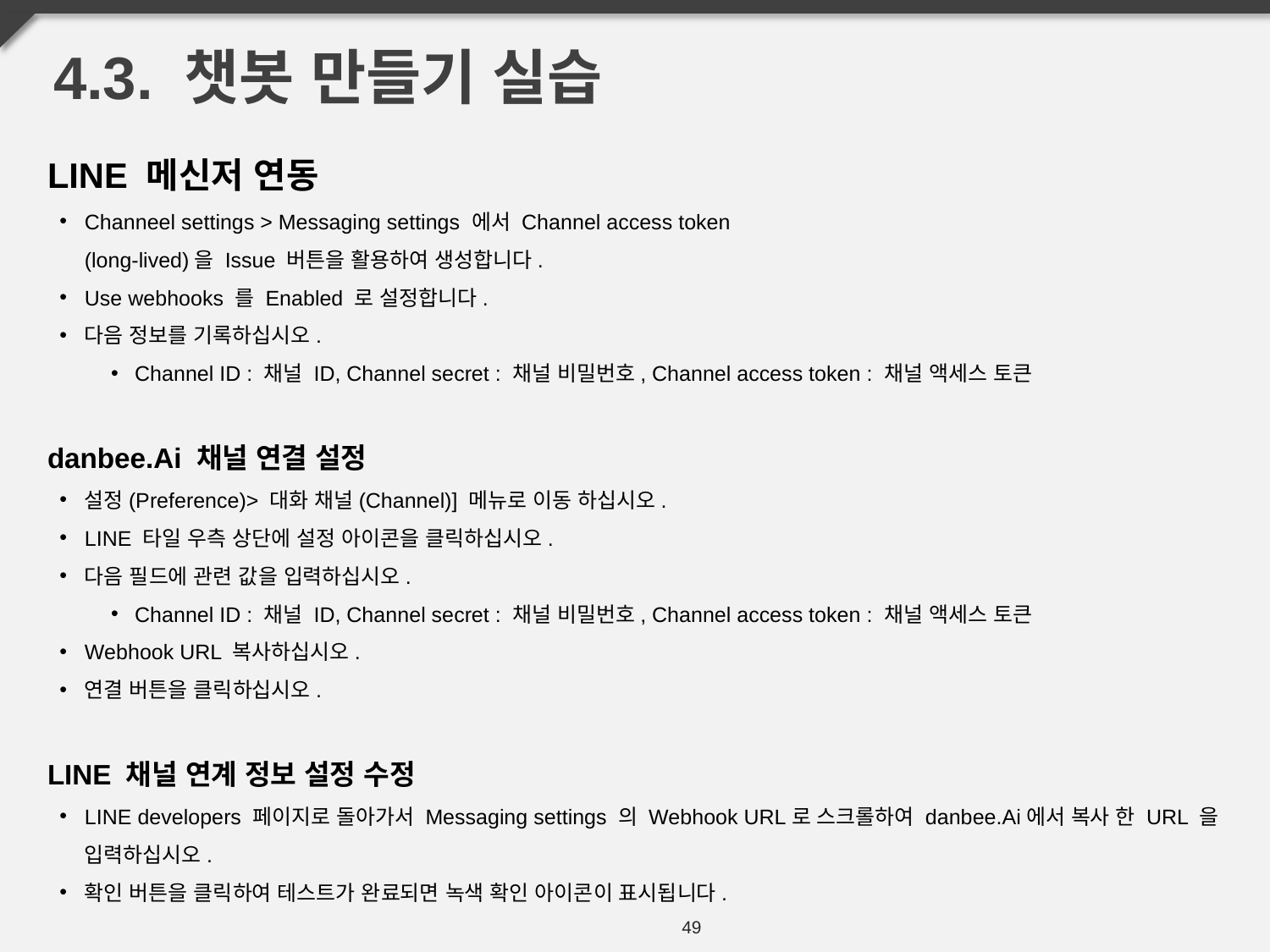

4.3. 챗봇 만들기 실습
LINE 메신저 연동
Channeel settings > Messaging settings 에서 Channel access token
(long-lived)을 Issue 버튼을 활용하여 생성합니다.
Use webhooks 를 Enabled 로 설정합니다.
다음 정보를 기록하십시오.
Channel ID : 채널 ID, Channel secret : 채널 비밀번호, Channel access token : 채널 액세스 토큰

danbee.Ai 채널 연결 설정
설정(Preference)> 대화 채널(Channel)] 메뉴로 이동 하십시오.
LINE 타일 우측 상단에 설정 아이콘을 클릭하십시오.
다음 필드에 관련 값을 입력하십시오.
Channel ID : 채널 ID, Channel secret : 채널 비밀번호, Channel access token : 채널 액세스 토큰
Webhook URL 복사하십시오.
연결 버튼을 클릭하십시오.

LINE 채널 연계 정보 설정 수정
LINE developers 페이지로 돌아가서 Messaging settings 의 Webhook URL로 스크롤하여 danbee.Ai에서 복사 한 URL 을 입력하십시오.
확인 버튼을 클릭하여 테스트가 완료되면 녹색 확인 아이콘이 표시됩니다.
49